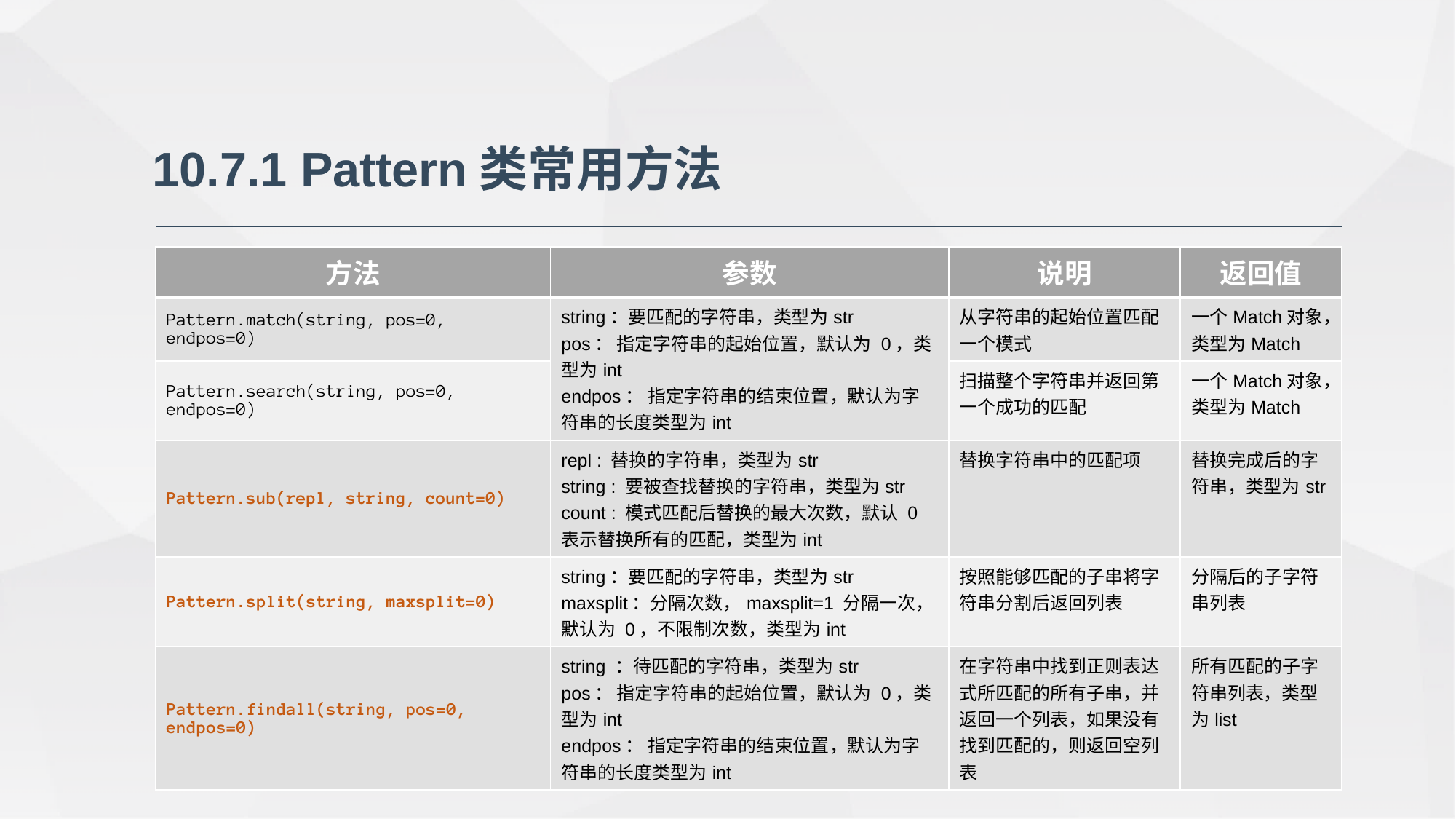

10.7.1 Pattern类常用方法
| 方法 | 参数 | 说明 | 返回值 |
| --- | --- | --- | --- |
| Pattern.match(string, pos=0, endpos=0) | string：要匹配的字符串，类型为str pos： 指定字符串的起始位置，默认为 0，类型为int endpos： 指定字符串的结束位置，默认为字符串的长度类型为int | 从字符串的起始位置匹配一个模式 | 一个Match对象，类型为Match |
| Pattern.search(string, pos=0, endpos=0) |  | 扫描整个字符串并返回第一个成功的匹配 | 一个Match对象，类型为Match |
| Pattern.sub(repl, string, count=0) | repl : 替换的字符串，类型为str string : 要被查找替换的字符串，类型为str count : 模式匹配后替换的最大次数，默认 0 表示替换所有的匹配，类型为int | 替换字符串中的匹配项 | 替换完成后的字符串，类型为str |
| Pattern.split(string, maxsplit=0) | string：要匹配的字符串，类型为str maxsplit：分隔次数，maxsplit=1 分隔一次，默认为 0，不限制次数，类型为int | 按照能够匹配的子串将字符串分割后返回列表 | 分隔后的子字符串列表 |
| Pattern.findall(string, pos=0, endpos=0) | string ：待匹配的字符串，类型为str pos： 指定字符串的起始位置，默认为 0，类型为int endpos： 指定字符串的结束位置，默认为字符串的长度类型为int | 在字符串中找到正则表达式所匹配的所有子串，并返回一个列表，如果没有找到匹配的，则返回空列表 | 所有匹配的子字符串列表，类型为list |